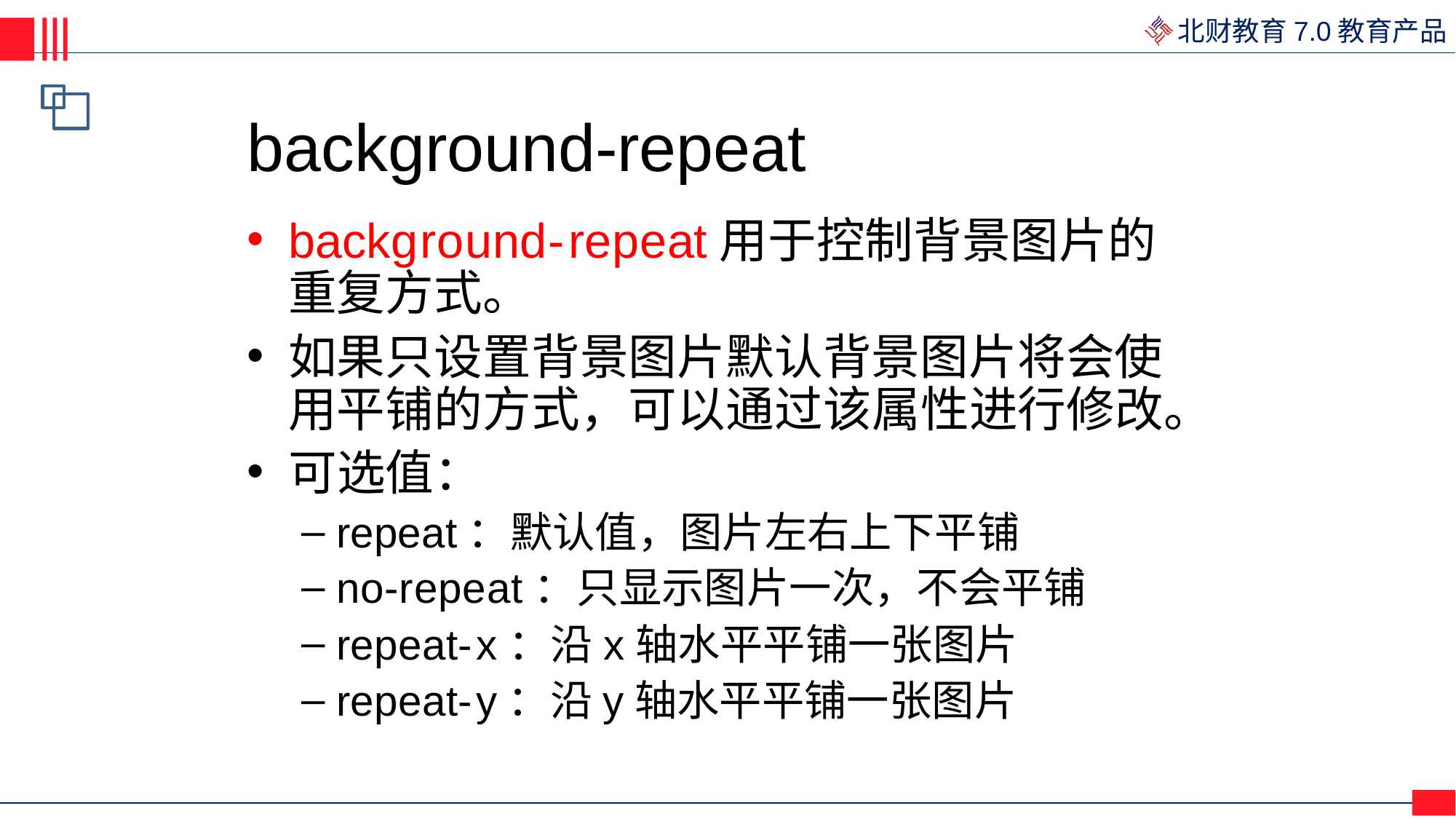

# background-repeat
background-repeat用于控制背景图片的 重复方式。
如果只设置背景图片默认背景图片将会使 用平铺的方式，可以通过该属性进行修改。
可选值：
repeat：默认值，图片左右上下平铺
no-repeat：只显示图片一次，不会平铺
repeat-x：沿x轴水平平铺一张图片
repeat-y：沿y轴水平平铺一张图片